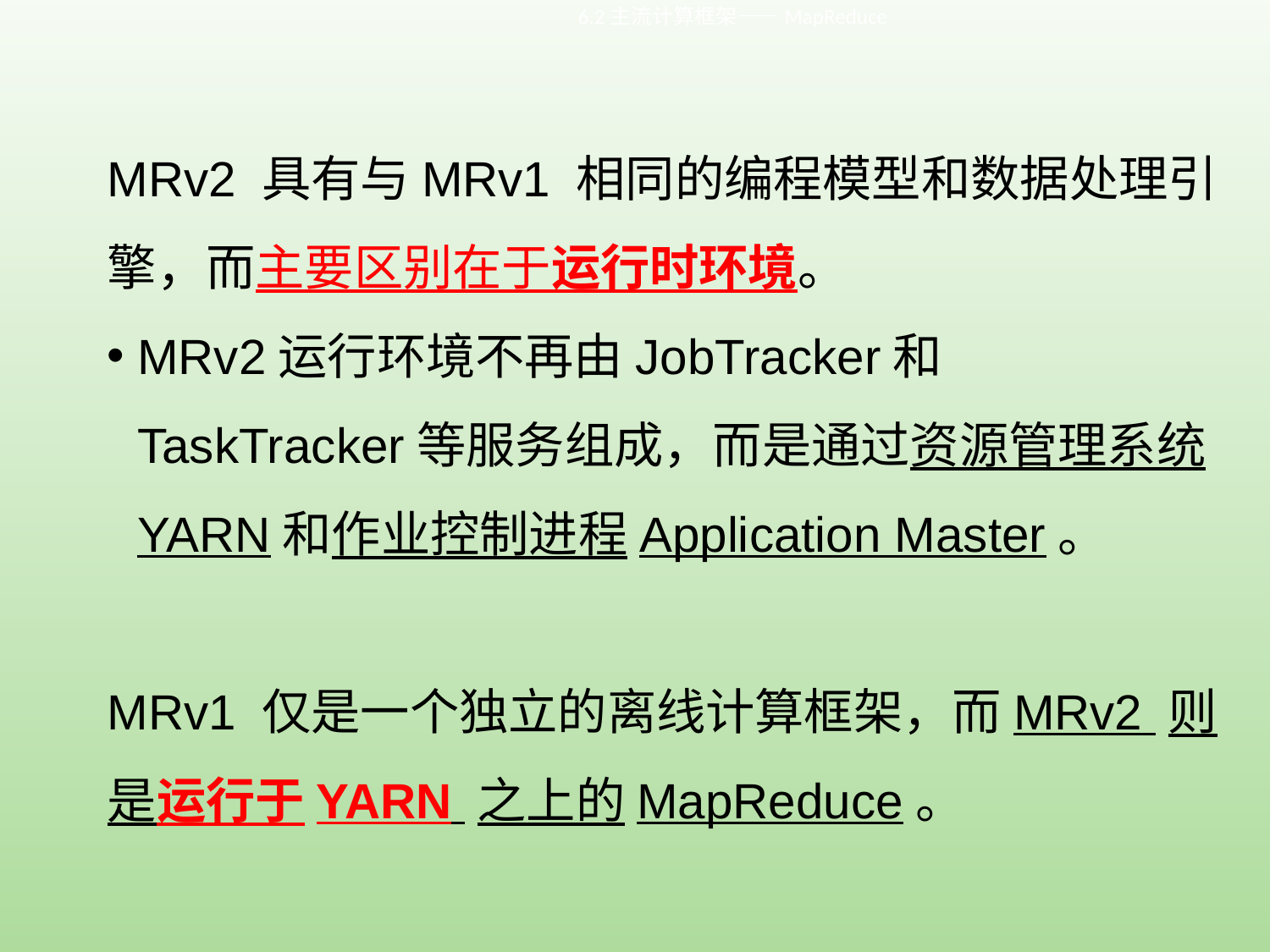

6.2主流计算框架——MapReduce
MRv2 具有与MRv1 相同的编程模型和数据处理引擎，而主要区别在于运行时环境。
MRv2运行环境不再由JobTracker和TaskTracker等服务组成，而是通过资源管理系统YARN和作业控制进程Application Master。

MRv1 仅是一个独立的离线计算框架，而MRv2 则是运行于YARN 之上的MapReduce。